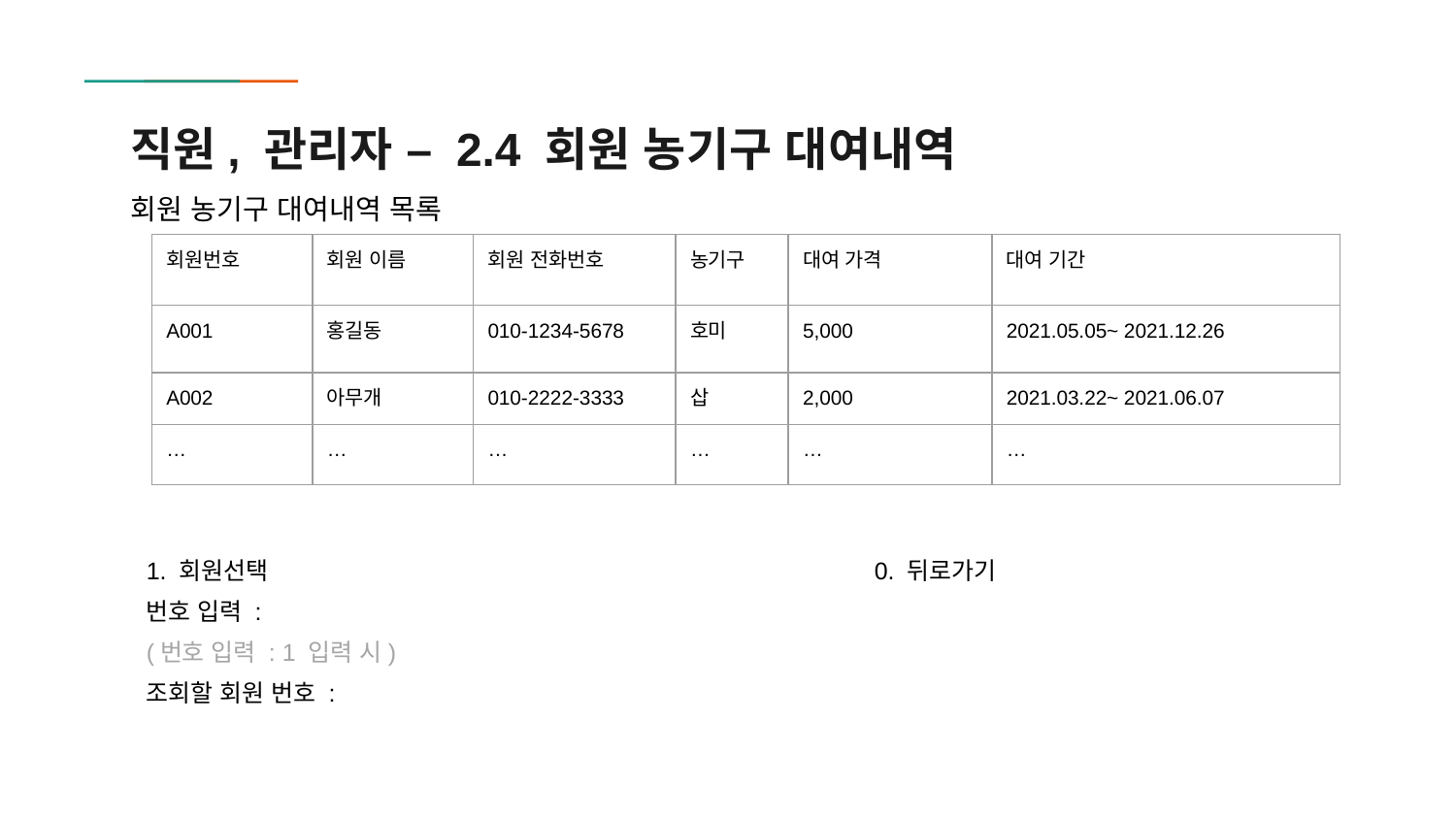

# 직원, 관리자 – 2.4 회원 농기구 대여내역
회원 농기구 대여내역 목록
| 회원번호 | 회원 이름 | 회원 전화번호 | 농기구 | 대여 가격 | 대여 기간 |
| --- | --- | --- | --- | --- | --- |
| A001 | 홍길동 | 010-1234-5678 | 호미 | 5,000 | 2021.05.05~ 2021.12.26 |
| A002 | 아무개 | 010-2222-3333 | 삽 | 2,000 | 2021.03.22~ 2021.06.07 |
| … | … | … | … | … | … |
1. 회원선택 					0. 뒤로가기
번호 입력 :
(번호 입력 : 1 입력 시)
조회할 회원 번호 :